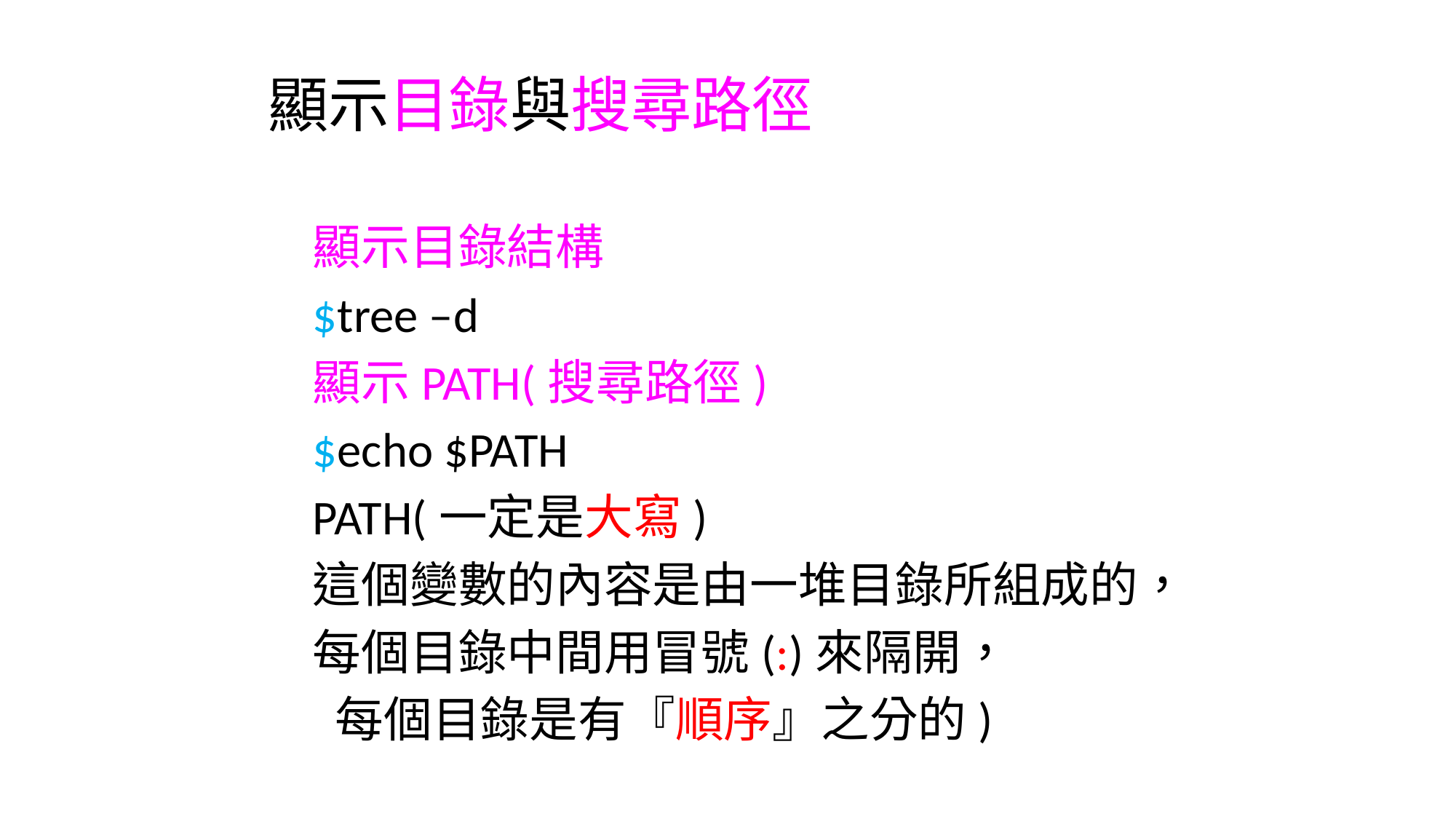

# 顯示目錄與搜尋路徑
顯示目錄結構
$tree –d
顯示PATH(搜尋路徑)
$echo $PATH
PATH(一定是大寫)
這個變數的內容是由一堆目錄所組成的，
每個目錄中間用冒號(:)來隔開，
 每個目錄是有『順序』之分的)